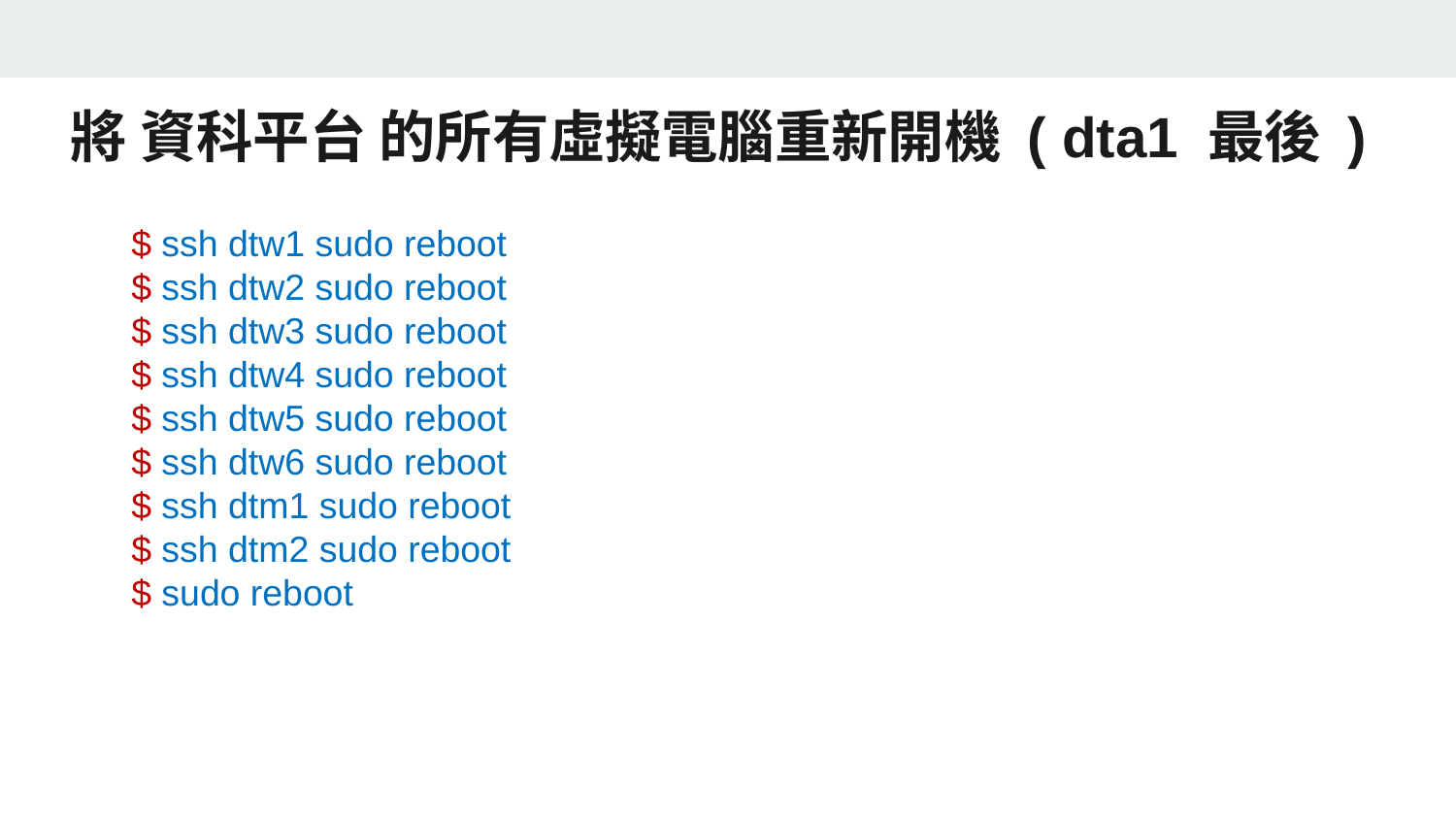

將 資科平台 的所有虛擬電腦重新開機 ( dta1 最後 )
$ ssh dtw1 sudo reboot
$ ssh dtw2 sudo reboot
$ ssh dtw3 sudo reboot
$ ssh dtw4 sudo reboot
$ ssh dtw5 sudo reboot
$ ssh dtw6 sudo reboot
$ ssh dtm1 sudo reboot
$ ssh dtm2 sudo reboot
$ sudo reboot